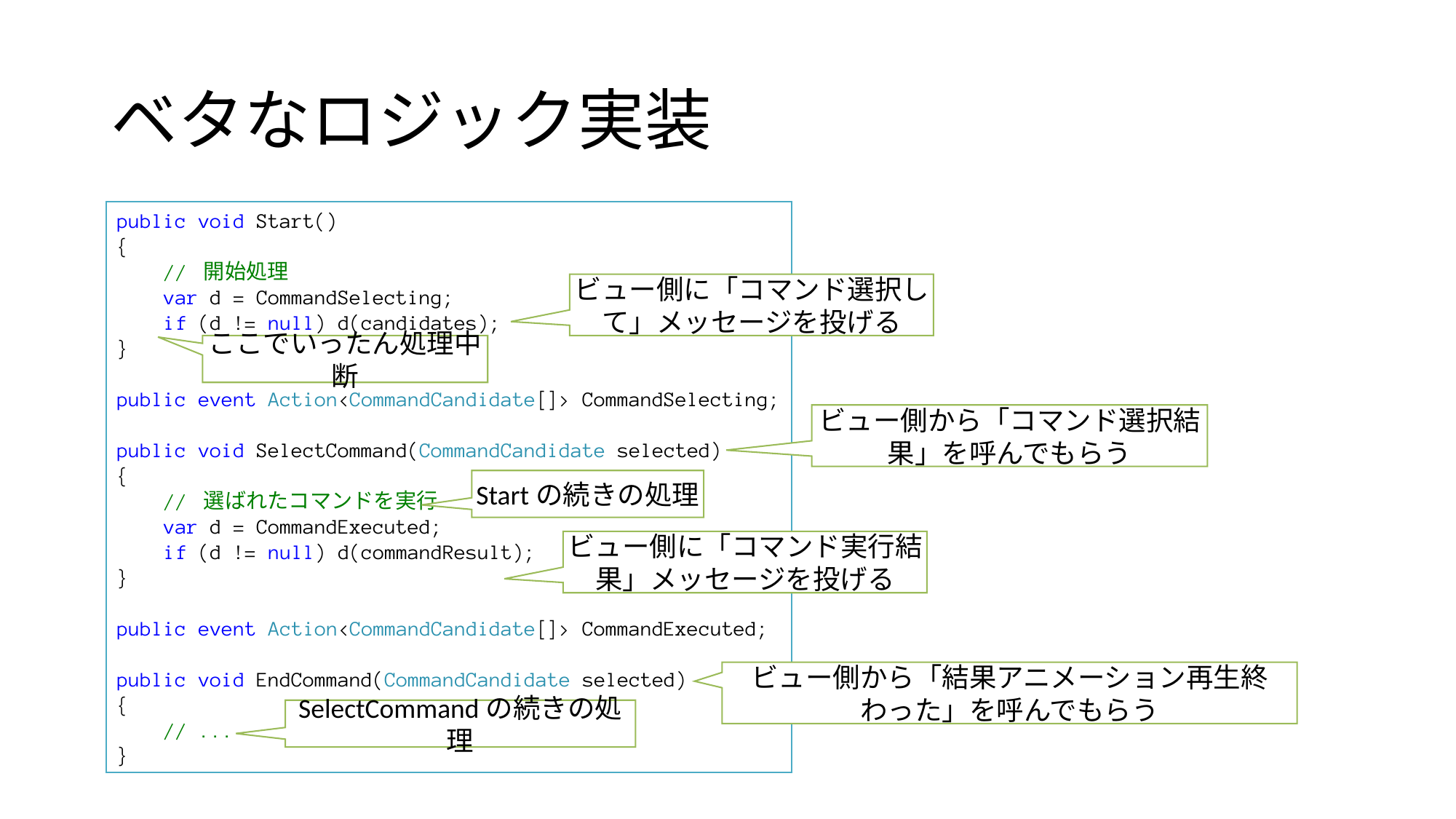

# ベタなロジック実装
public void Start()
{
    // 開始処理
    var d = CommandSelecting;
    if (d != null) d(candidates);
}

public event Action<CommandCandidate[]> CommandSelecting;

public void SelectCommand(CommandCandidate selected)
{
    // 選ばれたコマンドを実行
    var d = CommandExecuted;
    if (d != null) d(commandResult);
}

public event Action<CommandCandidate[]> CommandExecuted;

public void EndCommand(CommandCandidate selected)
{
    // ...
}
ビュー側に「コマンド選択して」メッセージを投げる
ここでいったん処理中断
ビュー側から「コマンド選択結果」を呼んでもらう
Startの続きの処理
ビュー側に「コマンド実行結果」メッセージを投げる
ビュー側から「結果アニメーション再生終わった」を呼んでもらう
SelectCommandの続きの処理